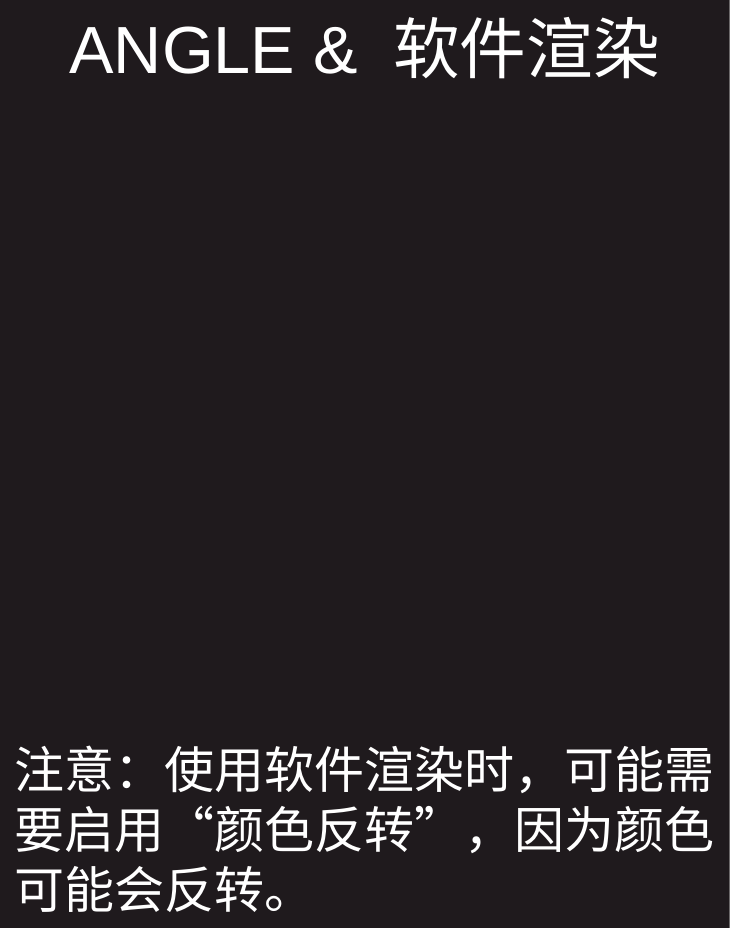

ANGLE & 软件渲染
注意：使用软件渲染时，可能需要启用“颜色反转”，因为颜色可能会反转。